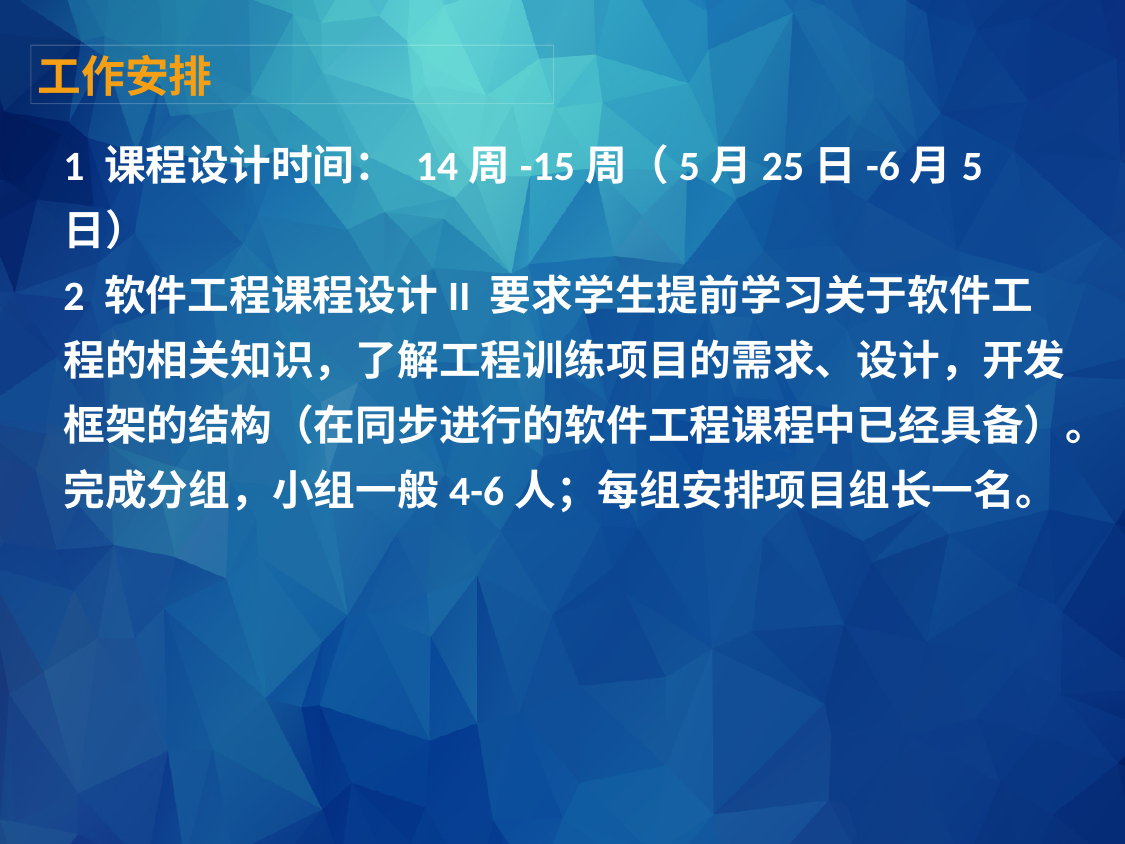

工作安排
1 课程设计时间： 14周-15周（5月25日-6月5日）
2 软件工程课程设计II 要求学生提前学习关于软件工程的相关知识，了解工程训练项目的需求、设计，开发框架的结构（在同步进行的软件工程课程中已经具备）。完成分组，小组一般4-6人；每组安排项目组长一名。